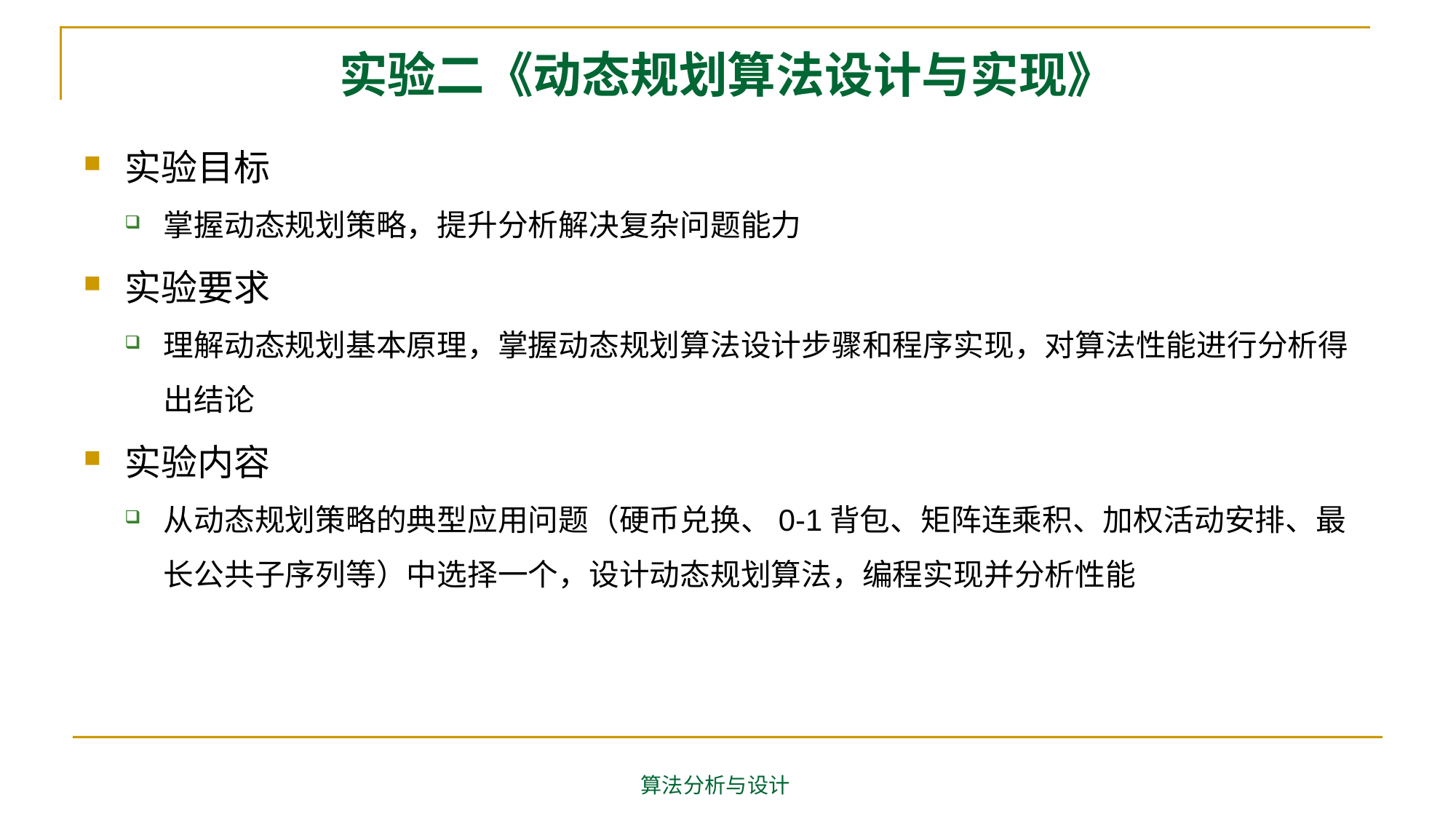

# 实验二《动态规划算法设计与实现》
实验目标
掌握动态规划策略，提升分析解决复杂问题能力
实验要求
理解动态规划基本原理，掌握动态规划算法设计步骤和程序实现，对算法性能进行分析得出结论
实验内容
从动态规划策略的典型应用问题（硬币兑换、0-1背包、矩阵连乘积、加权活动安排、最长公共子序列等）中选择一个，设计动态规划算法，编程实现并分析性能
算法分析与设计